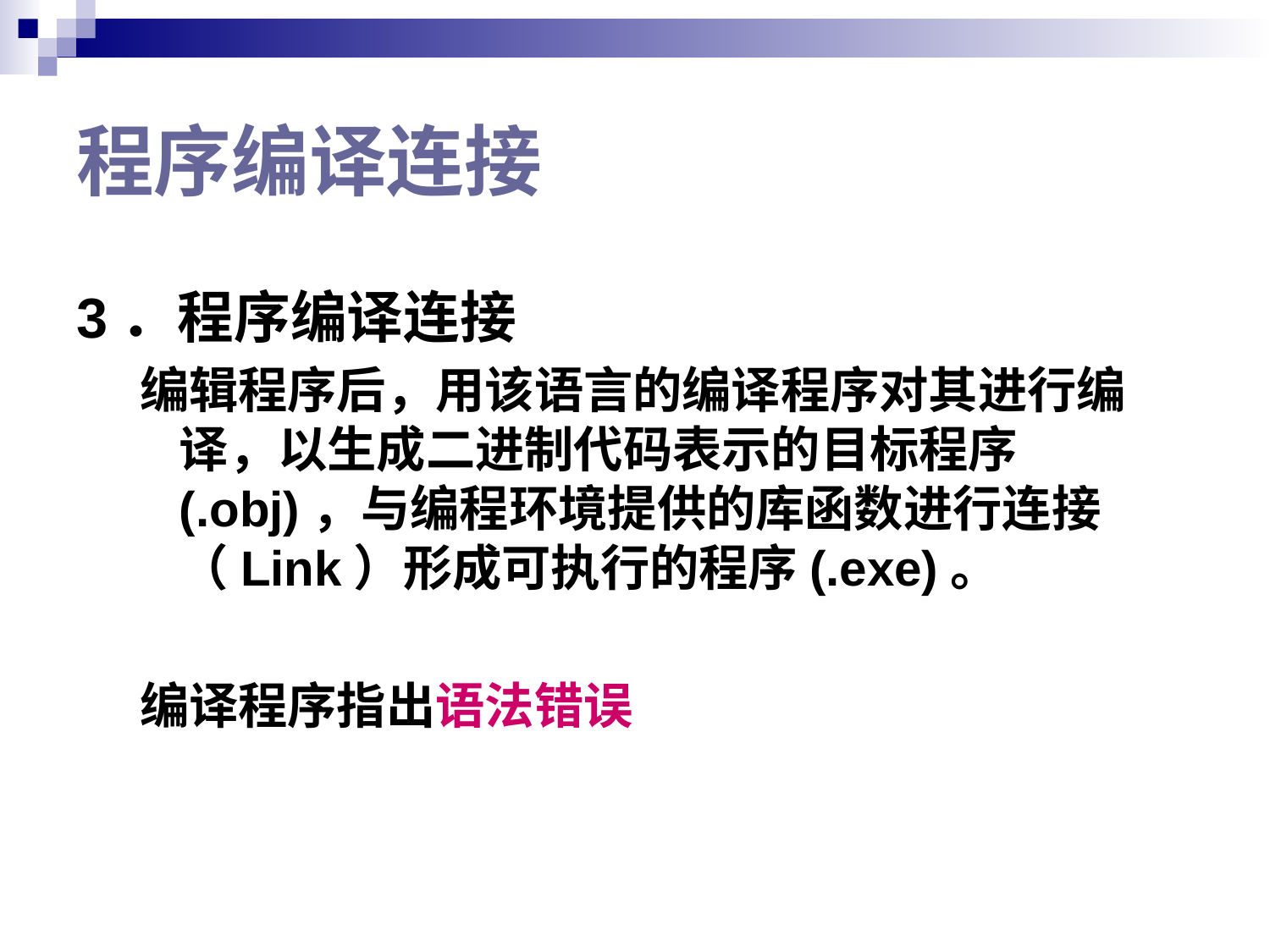

# 程序编译连接
3．程序编译连接
编辑程序后，用该语言的编译程序对其进行编译，以生成二进制代码表示的目标程序(.obj)，与编程环境提供的库函数进行连接（Link）形成可执行的程序(.exe)。

编译程序指出语法错误